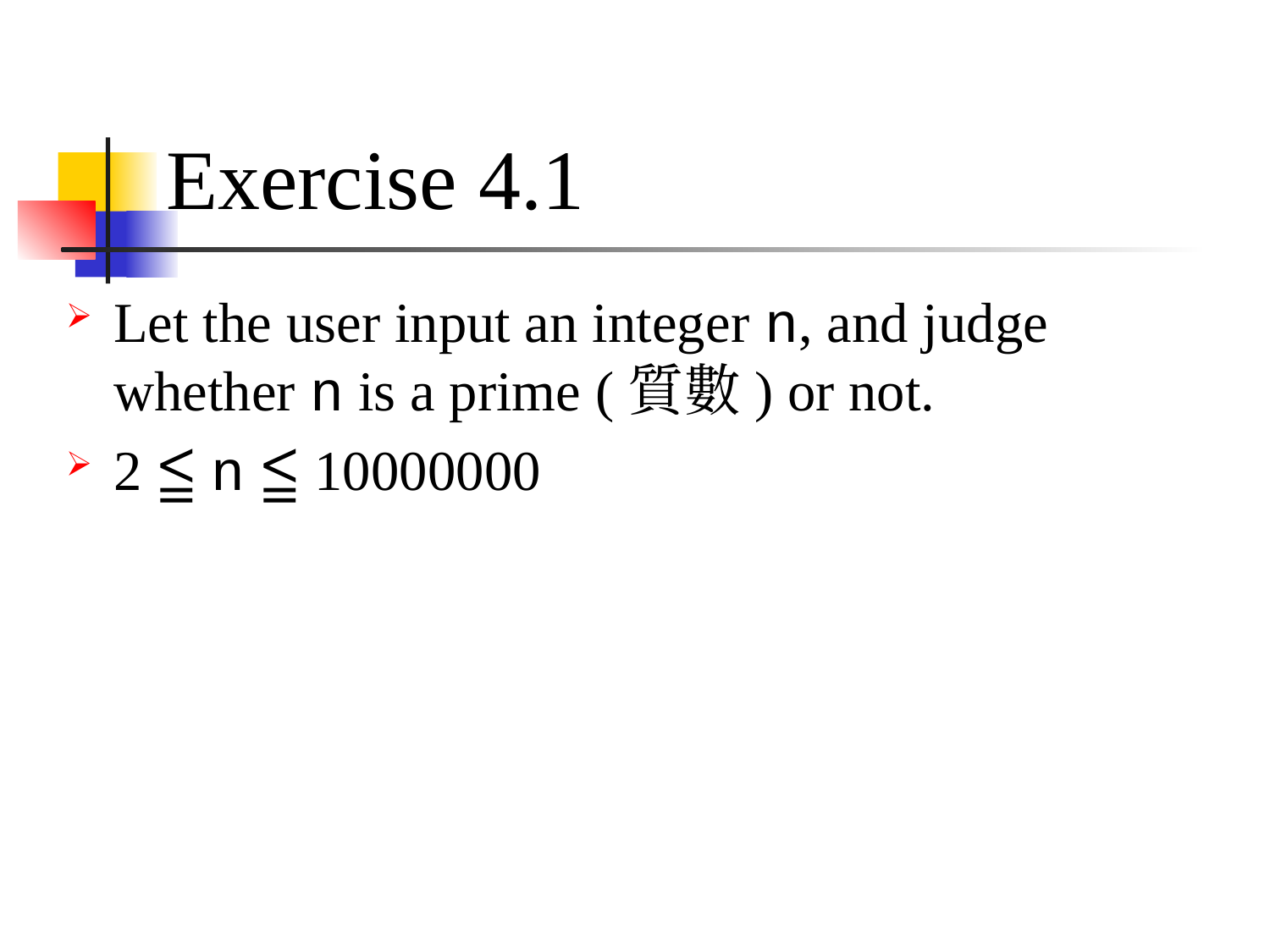

# Exercise 4.1
Let the user input an integer n, and judge whether n is a prime (質數) or not.
2 ≦ n ≦ 10000000
2